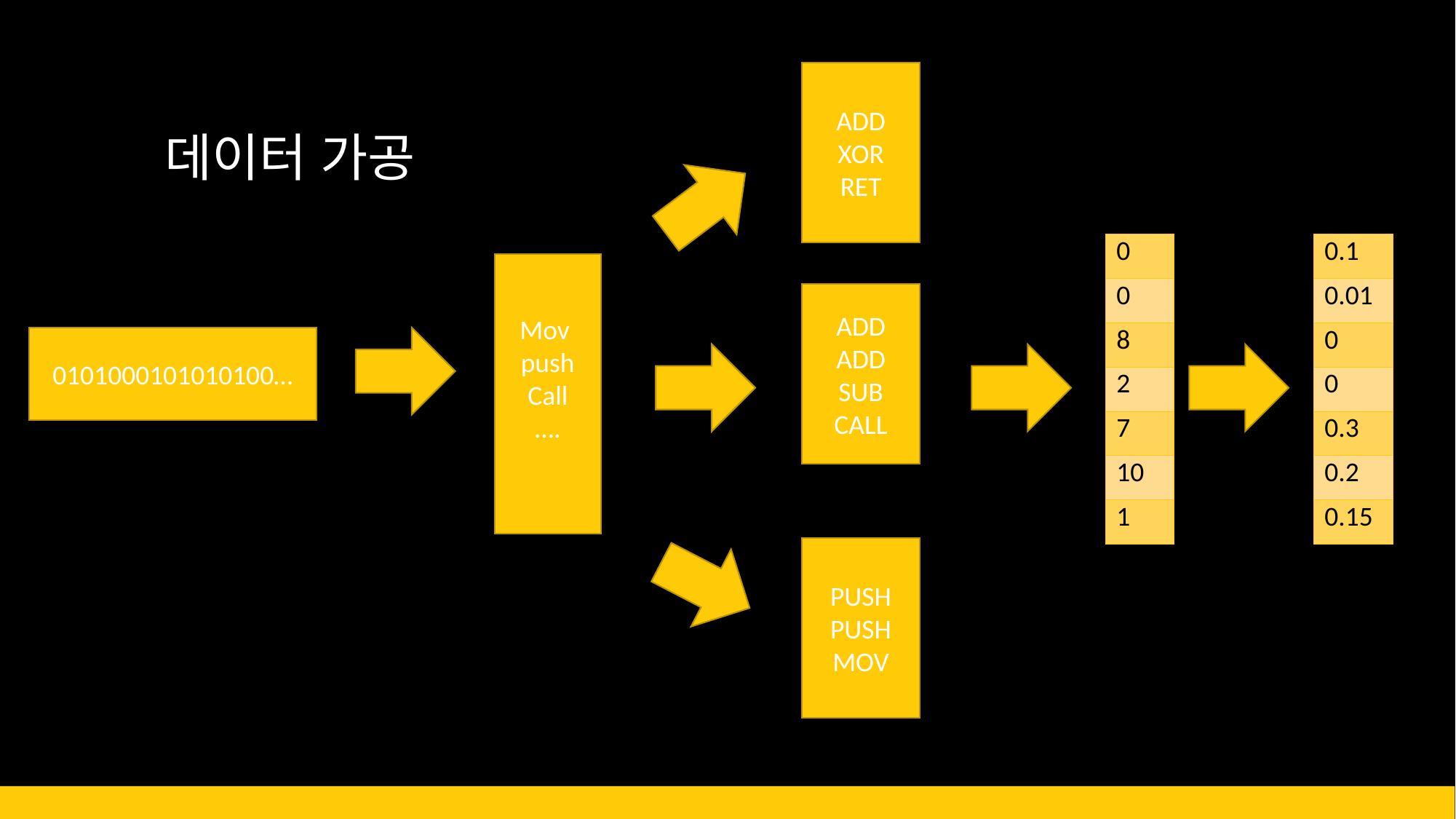

# 데이터 가공
ADD
XOR
RET

| 0 |
| --- |
| 0 |
| 8 |
| 2 |
| 7 |
| 10 |
| 1 |
| 0.1 |
| --- |
| 0.01 |
| 0 |
| 0 |
| 0.3 |
| 0.2 |
| 0.15 |
Mov
push
Call
….

ADD
ADD
SUB
CALL
0101000101010100…

PUSH
PUSH
MOV